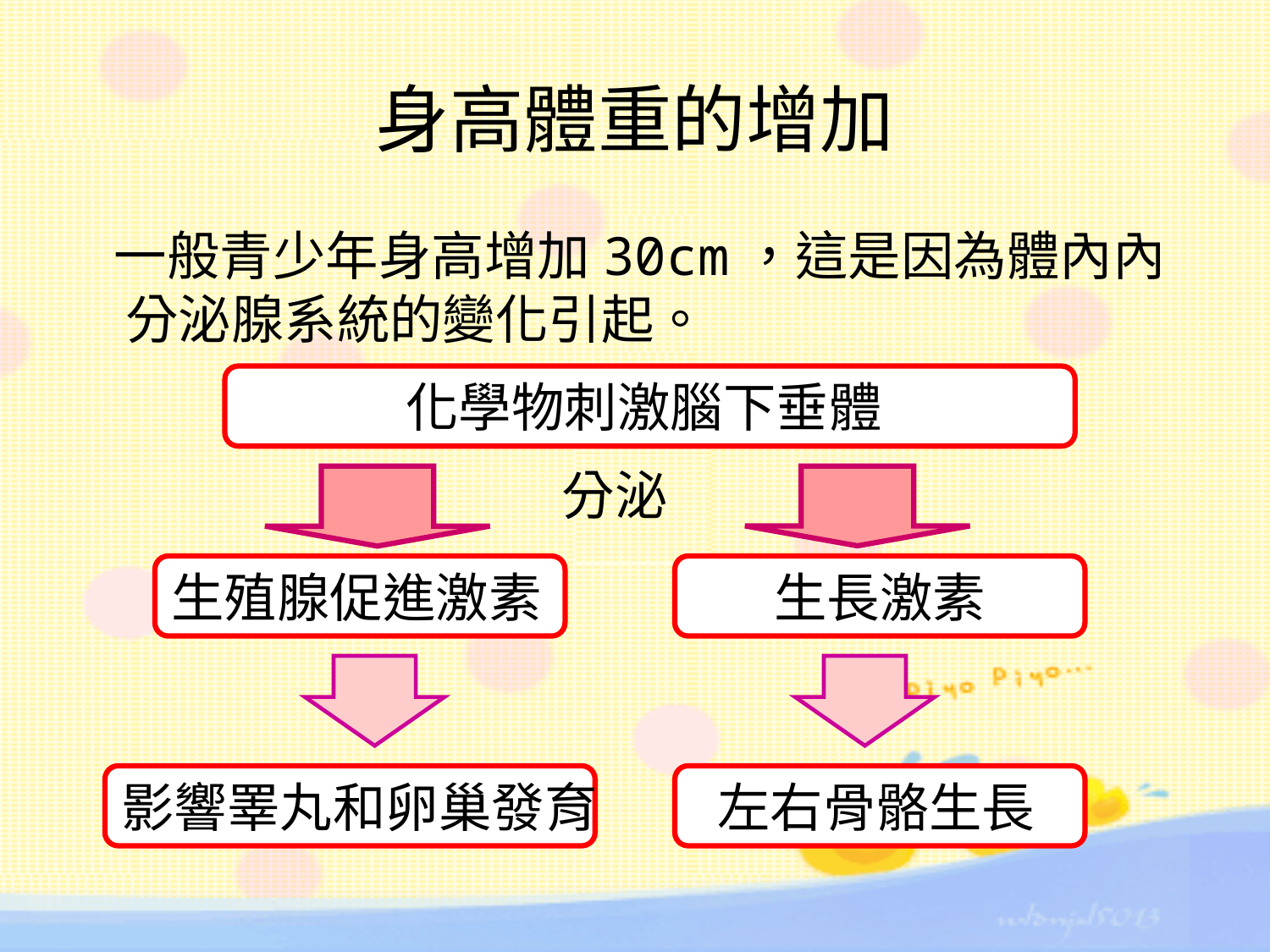

# 身高體重的增加
  一般青少年身高增加30cm，這是因為體內內分泌腺系統的變化引起。
化學物刺激腦下垂體

分泌
生殖腺促進激素
生長激素

影響睪丸和卵巢發育
左右骨骼生長